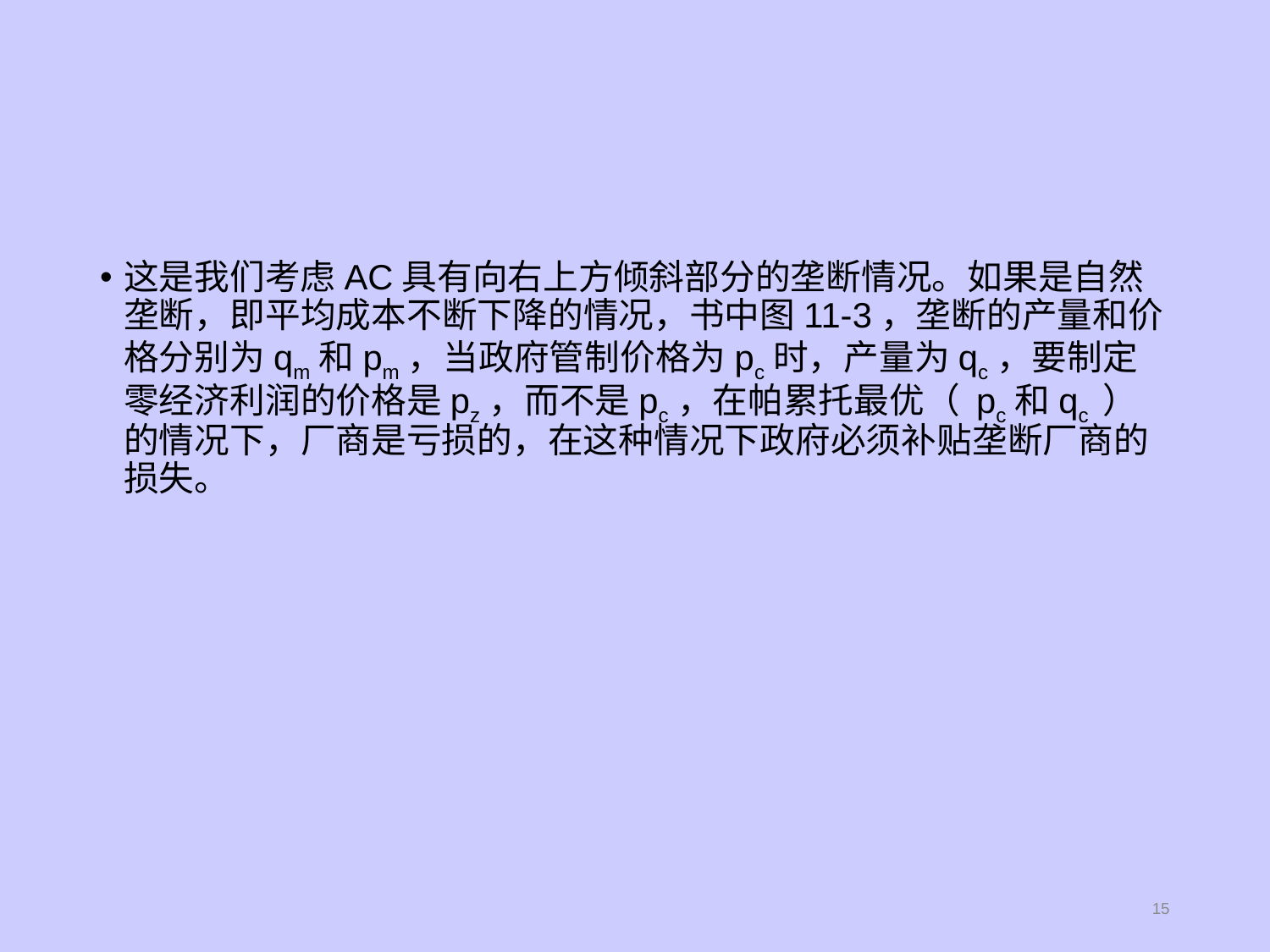

#
这是我们考虑AC具有向右上方倾斜部分的垄断情况。如果是自然垄断，即平均成本不断下降的情况，书中图11-3，垄断的产量和价格分别为qm和pm，当政府管制价格为pc时，产量为qc，要制定零经济利润的价格是pz，而不是pc，在帕累托最优（ pc和qc ）的情况下，厂商是亏损的，在这种情况下政府必须补贴垄断厂商的损失。

15